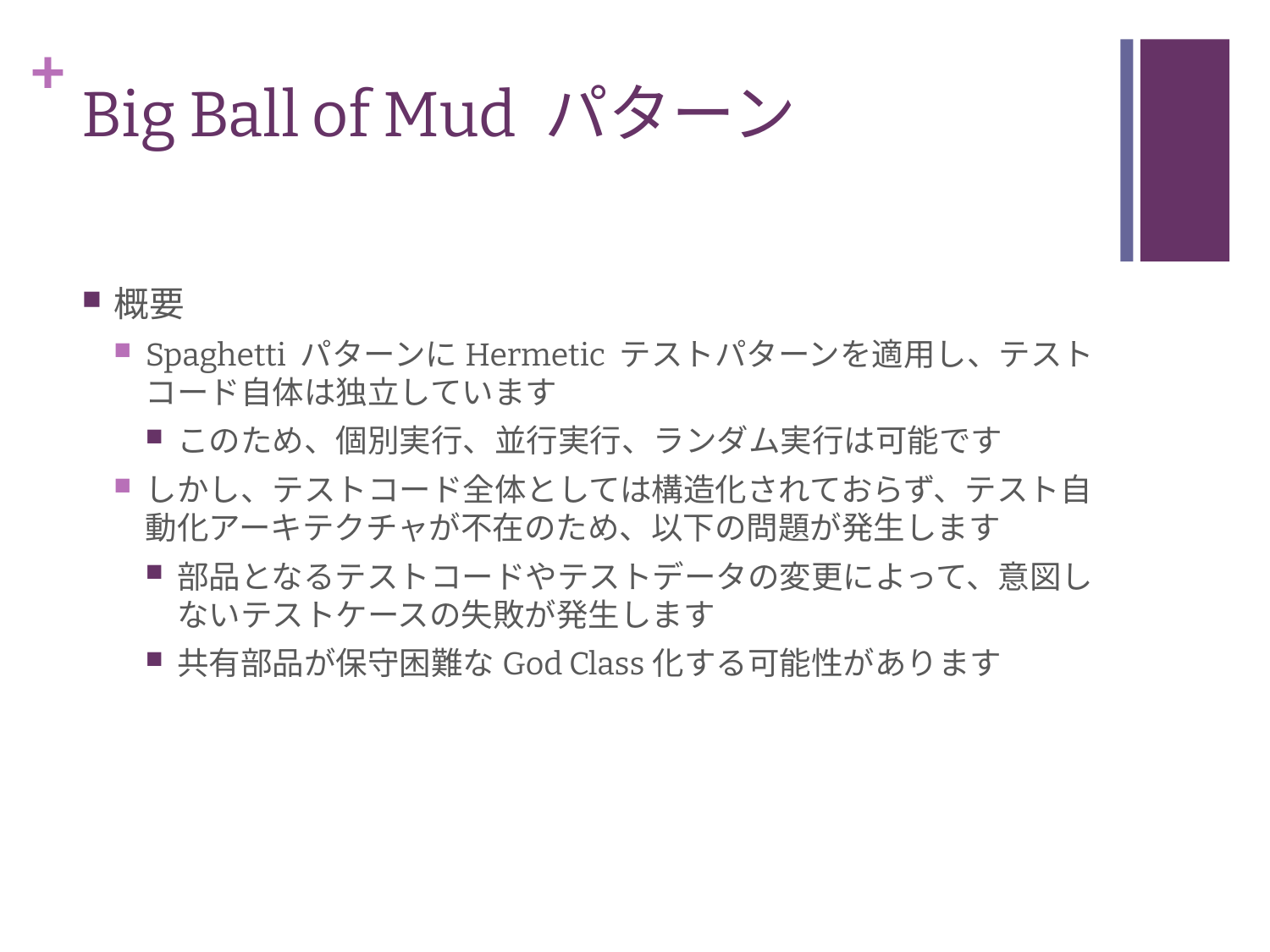

# Big Ball of Mud パターン
概要
Spaghetti パターンにHermetic テストパターンを適用し、テストコード自体は独立しています
このため、個別実行、並行実行、ランダム実行は可能です
しかし、テストコード全体としては構造化されておらず、テスト自動化アーキテクチャが不在のため、以下の問題が発生します
部品となるテストコードやテストデータの変更によって、意図しないテストケースの失敗が発生します
共有部品が保守困難なGod Class化する可能性があります